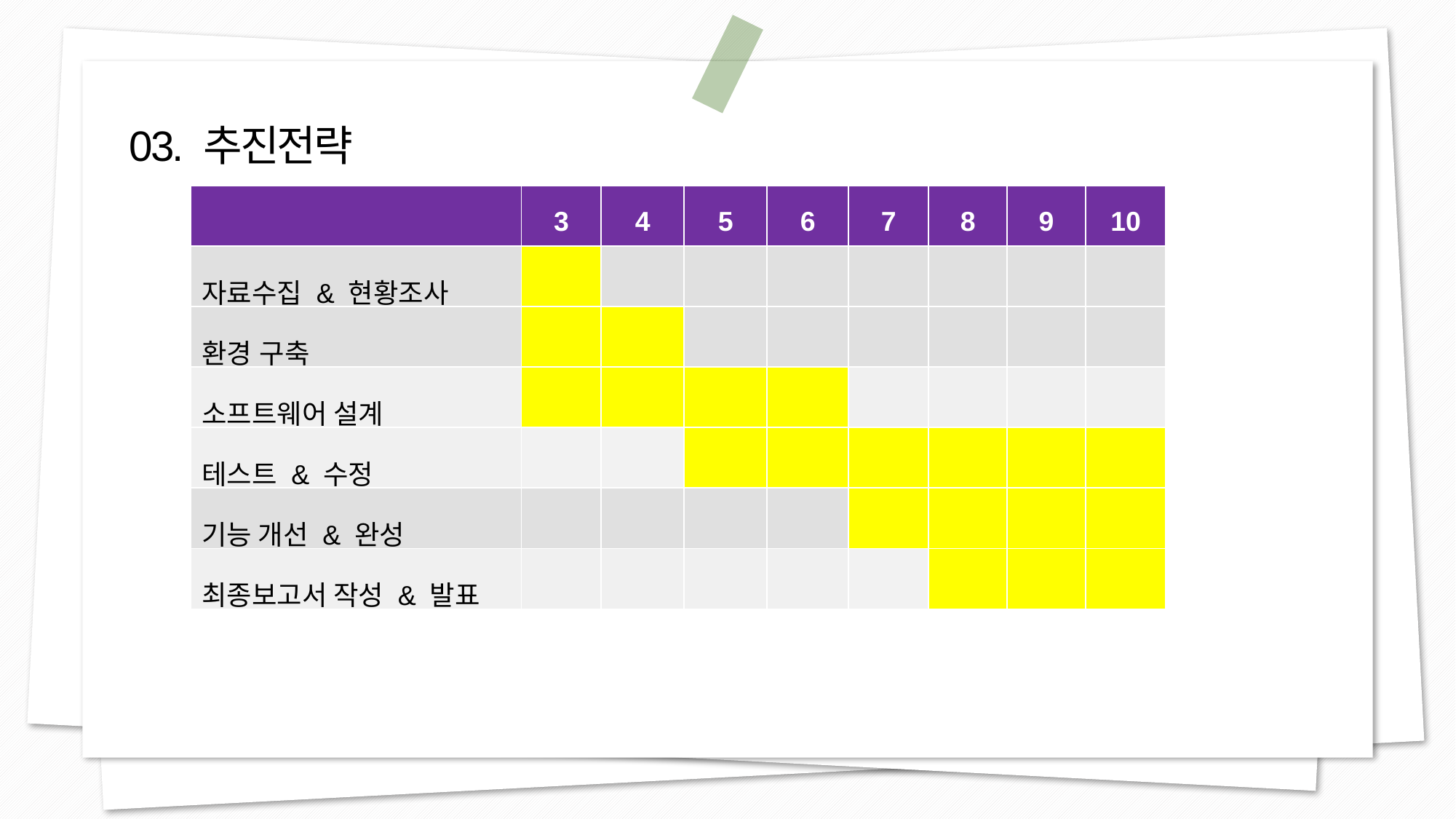

03. 추진전략
|  | 3 | 4 | 5 | 6 | 7 | 8 | 9 | 10 |
| --- | --- | --- | --- | --- | --- | --- | --- | --- |
| 자료수집 & 현황조사 |  |  |  |  |  |  |  |  |
| 환경 구축 |  |  |  |  |  |  |  |  |
| 소프트웨어 설계 |  |  |  |  |  |  |  |  |
| 테스트 & 수정 |  |  |  |  |  |  |  |  |
| 기능 개선 & 완성 |  |  |  |  |  |  |  |  |
| 최종보고서 작성 & 발표 |  |  |  |  |  |  |  |  |